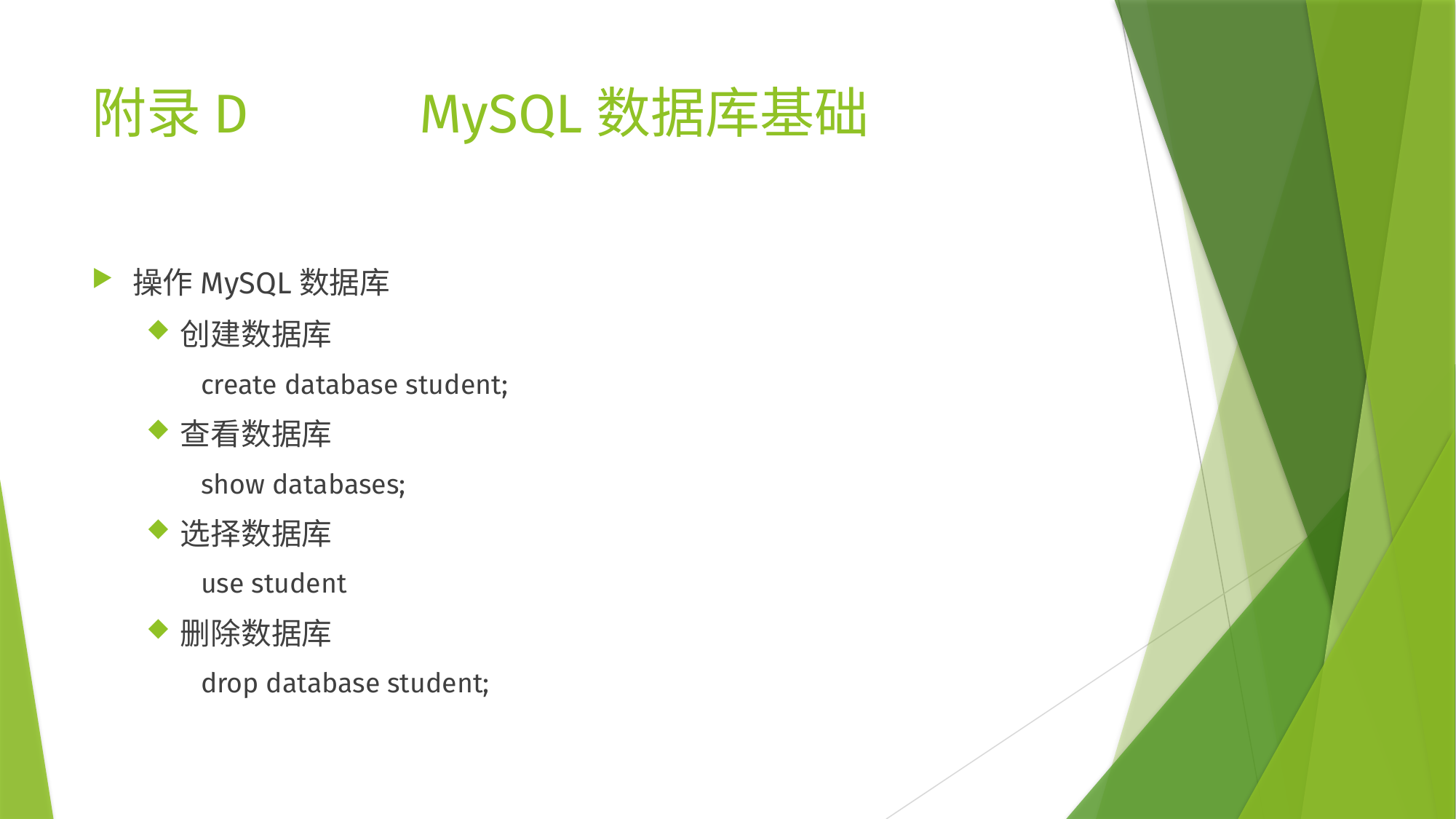

# 附录D		MySQL数据库基础
操作MySQL数据库
创建数据库
create database student;
查看数据库
show databases;
选择数据库
use student
删除数据库
drop database student;